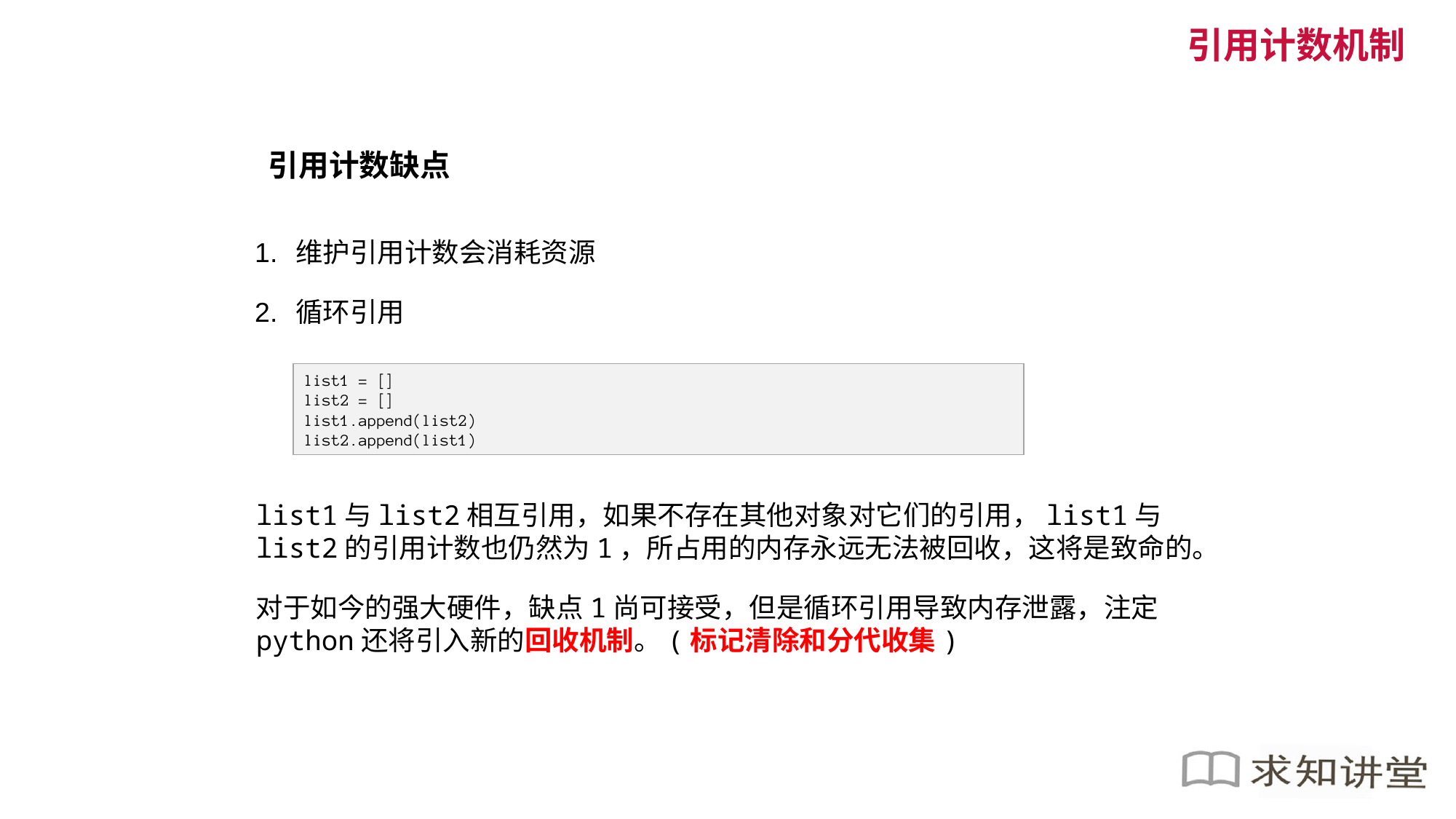

引用计数机制
引用计数缺点
维护引用计数会消耗资源
循环引用
list1 = []
list2 = []
list1.append(list2)
list2.append(list1)

list1与list2相互引用，如果不存在其他对象对它们的引用，list1与list2的引用计数也仍然为1，所占用的内存永远无法被回收，这将是致命的。
对于如今的强大硬件，缺点1尚可接受，但是循环引用导致内存泄露，注定python还将引入新的回收机制。(标记清除和分代收集)